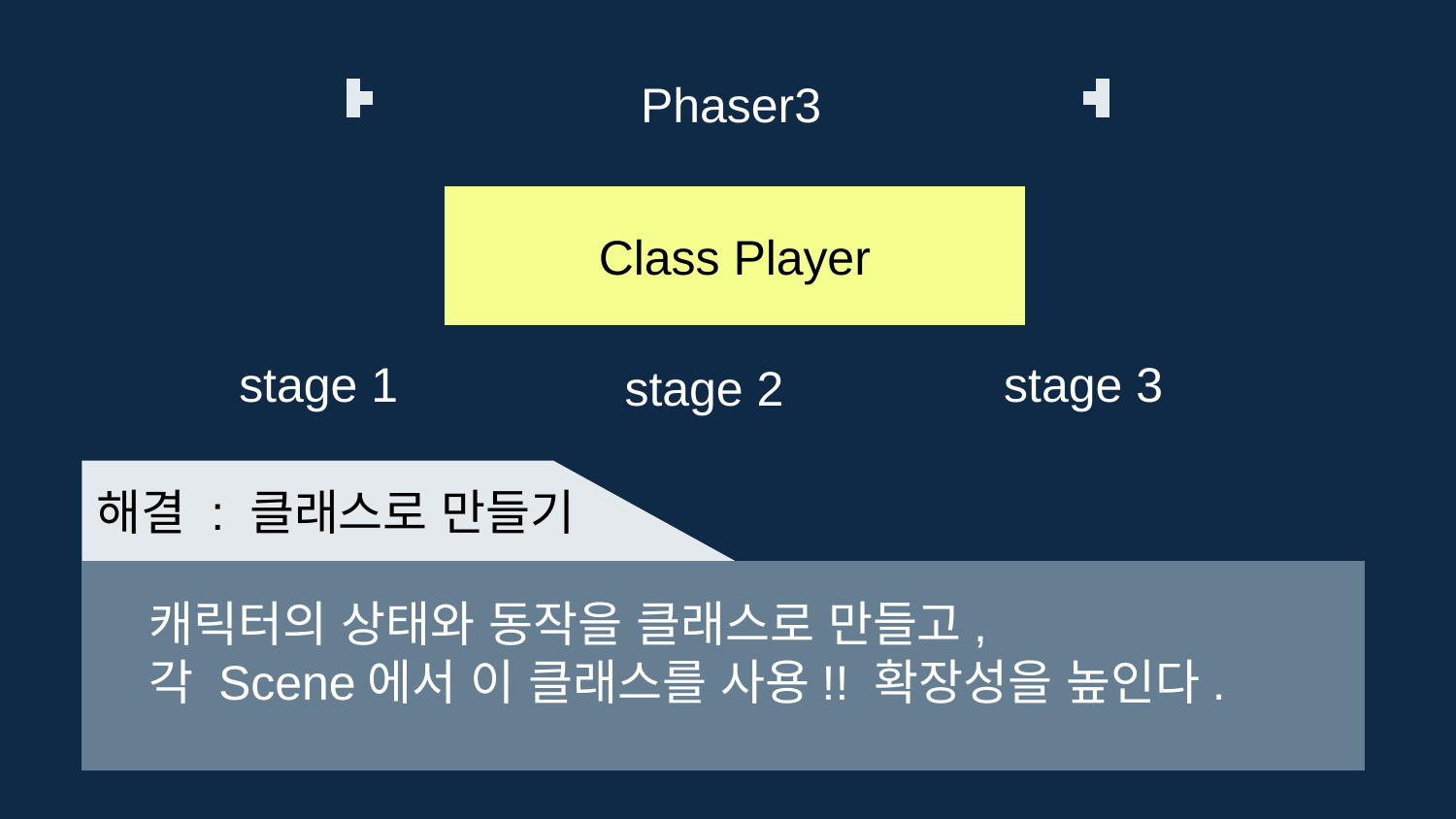

Phaser3

Class Player
stage 3
stage 1
stage 2
해결 : 클래스로 만들기

   캐릭터의 상태와 동작을 클래스로 만들고,
   각 Scene에서 이 클래스를 사용!! 확장성을 높인다.